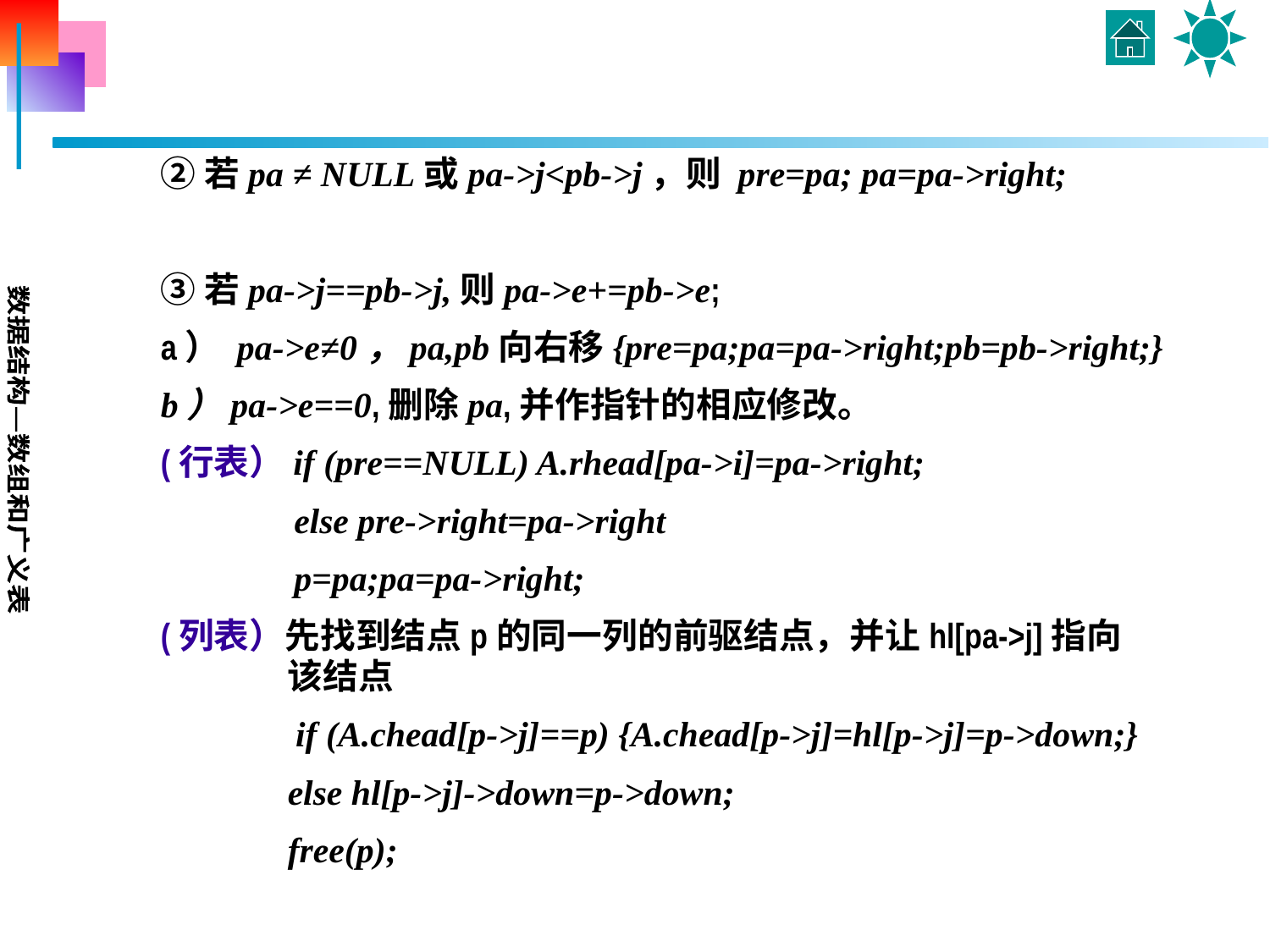

②若pa ≠ NULL或pa->j<pb->j，则 pre=pa; pa=pa->right;

	③若pa->j==pb->j,则pa->e+=pb->e;
 	a） pa->e≠0，pa,pb向右移{pre=pa;pa=pa->right;pb=pb->right;}
	b）pa->e==0,删除pa,并作指针的相应修改。
	(行表）if (pre==NULL) A.rhead[pa->i]=pa->right;
 	               else pre->right=pa->right
      	               p=pa;pa=pa->right;
	(列表）先找到结点p的同一列的前驱结点，并让hl[pa->j]指向			该结点
		 if (A.chead[p->j]==p) {A.chead[p->j]=hl[p->j]=p->down;}
       		else hl[p->j]->down=p->down;
       		free(p);
71